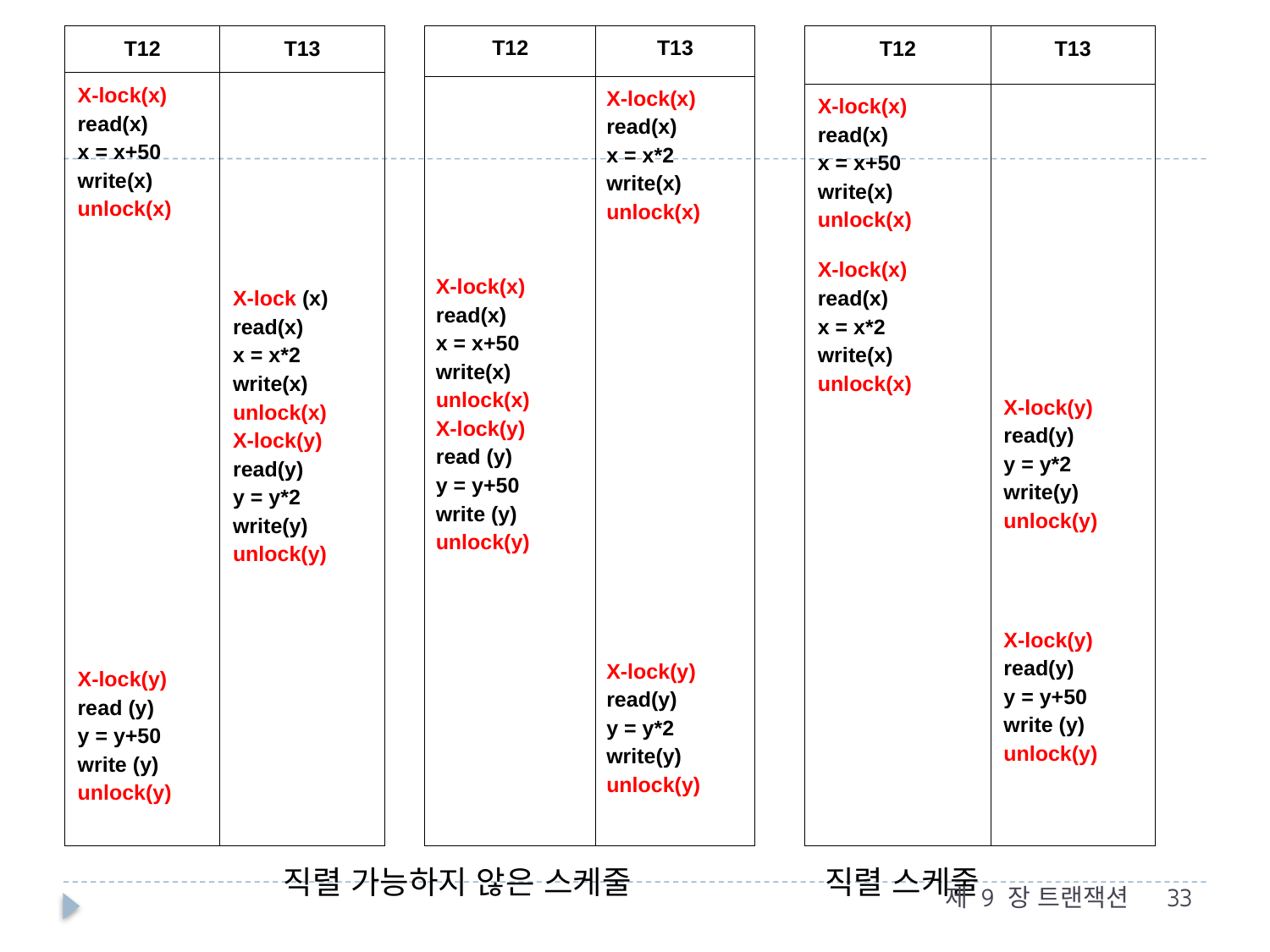

| T12 | T13 |
| --- | --- |
| X-lock(x) read(x) x = x+50 write(x) unlock(x) |  |
|  | X-lock (x) read(x) x = x\*2 write(x) unlock(x) X-lock(y) read(y) y = y\*2 write(y) unlock(y) |
| X-lock(y) read (y) y = y+50 write (y) unlock(y) |  |
| T12 | T13 |
| --- | --- |
|  | X-lock(x) read(x) x = x\*2 write(x) unlock(x) |
| X-lock(x) read(x) x = x+50 write(x) unlock(x) X-lock(y) read (y) y = y+50 write (y) unlock(y) |  |
|  | X-lock(y) read(y) y = y\*2 write(y) unlock(y) |
| T12 | T13 |
| --- | --- |
| X-lock(x) read(x) x = x+50 write(x) unlock(x) |  |
| X-lock(x) read(x) x = x\*2 write(x) unlock(x) | X-lock(y) read(y) y = y\*2 write(y) unlock(y) |
|  | X-lock(y) read(y) y = y+50 write (y) unlock(y) |
직렬 가능하지 않은 스케줄
직렬 스케줄
제 9 장 트랜잭션
33